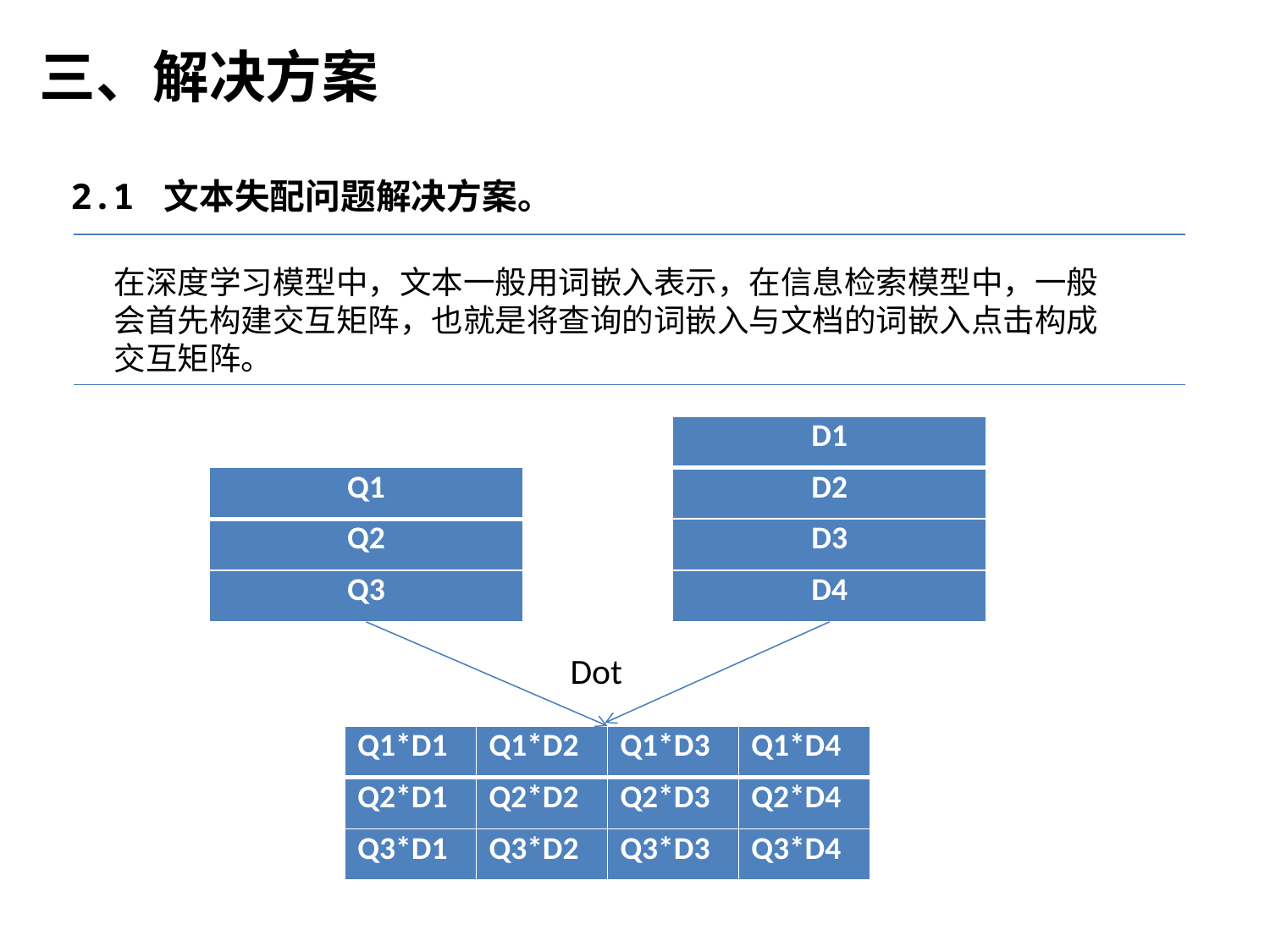

三、解决方案
2.1 文本失配问题解决方案。
在深度学习模型中，文本一般用词嵌入表示，在信息检索模型中，一般会首先构建交互矩阵，也就是将查询的词嵌入与文档的词嵌入点击构成交互矩阵。
| D1 |
| --- |
| D2 |
| D3 |
| D4 |
| Q1 |
| --- |
| Q2 |
| Q3 |
Dot
| Q1\*D1 | Q1\*D2 | Q1\*D3 | Q1\*D4 |
| --- | --- | --- | --- |
| Q2\*D1 | Q2\*D2 | Q2\*D3 | Q2\*D4 |
| Q3\*D1 | Q3\*D2 | Q3\*D3 | Q3\*D4 |